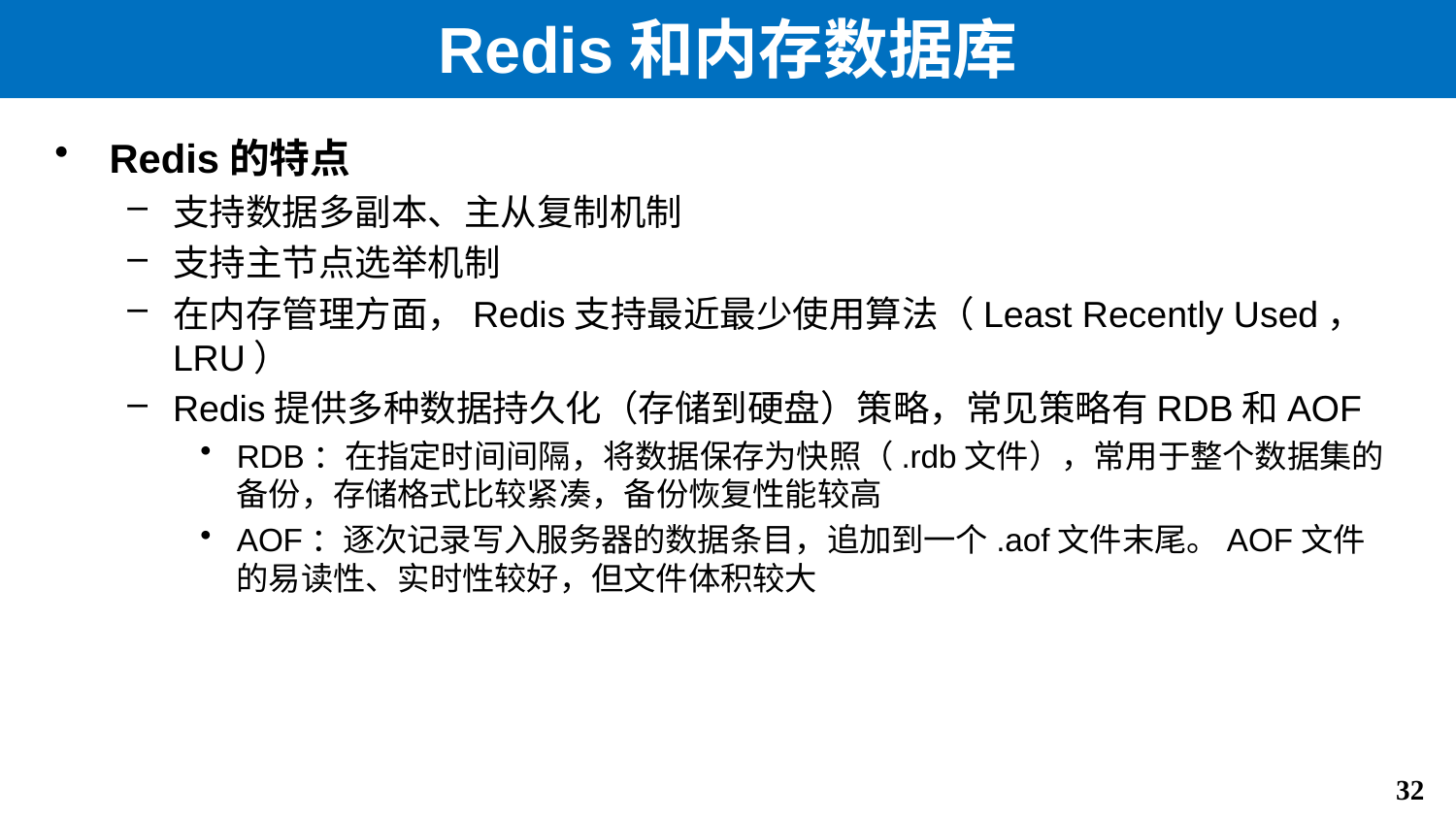

# Redis和内存数据库
Redis的特点
支持数据多副本、主从复制机制
支持主节点选举机制
在内存管理方面，Redis支持最近最少使用算法（Least Recently Used，LRU）
Redis提供多种数据持久化（存储到硬盘）策略，常见策略有RDB和AOF
RDB：在指定时间间隔，将数据保存为快照（.rdb文件），常用于整个数据集的备份，存储格式比较紧凑，备份恢复性能较高
AOF：逐次记录写入服务器的数据条目，追加到一个.aof文件末尾。AOF文件的易读性、实时性较好，但文件体积较大